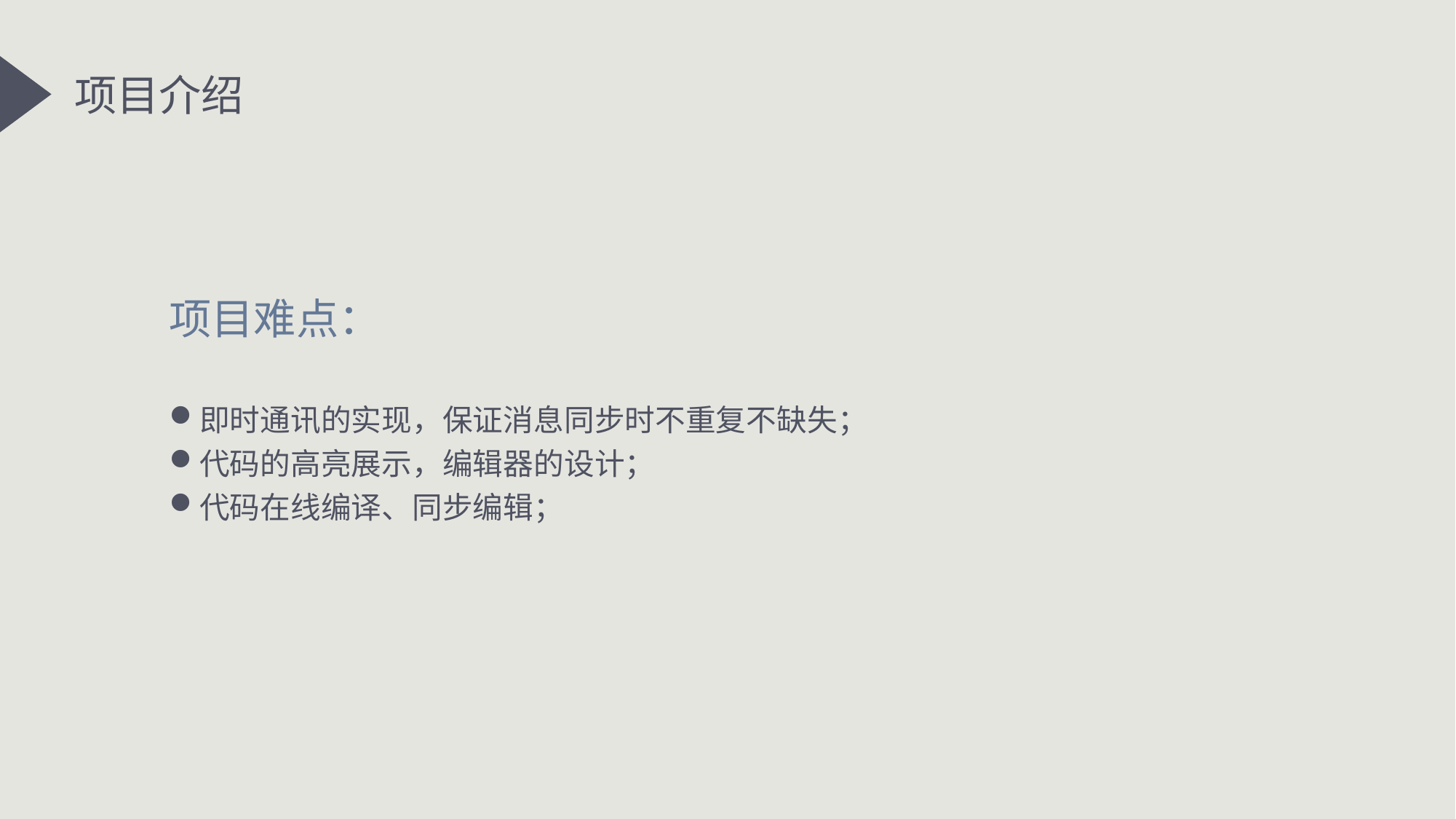

项目介绍

项目难点：

即时通讯的实现，保证消息同步时不重复不缺失；
代码的高亮展示，编辑器的设计；
代码在线编译、同步编辑；